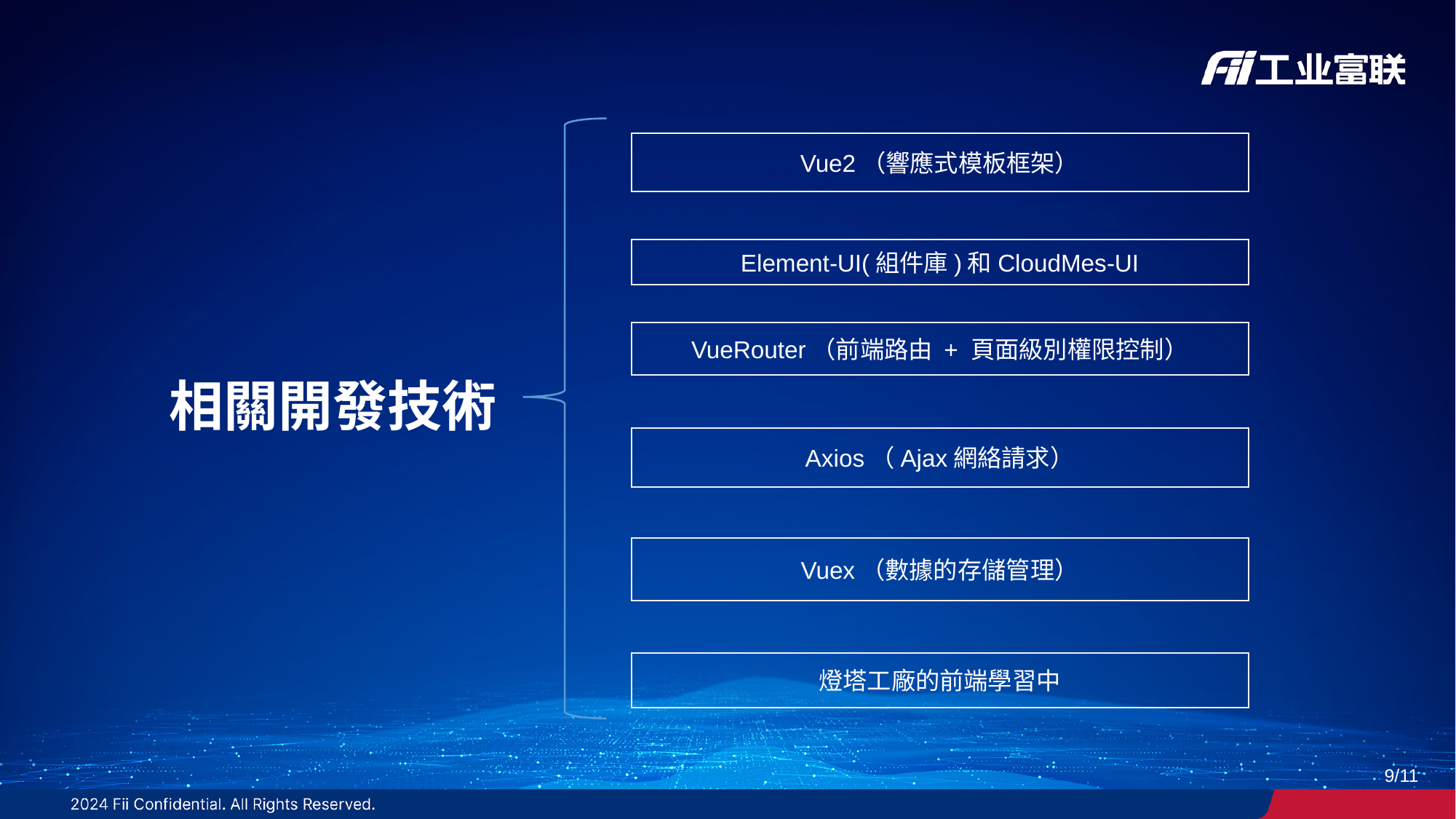

Vue2（響應式模板框架）
Element-UI(組件庫)和CloudMes-UI
VueRouter（前端路由 + 頁面級別權限控制）
# 相關開發技術
Axios（Ajax網絡請求）
Vuex（數據的存儲管理）
燈塔工廠的前端學習中
9/11